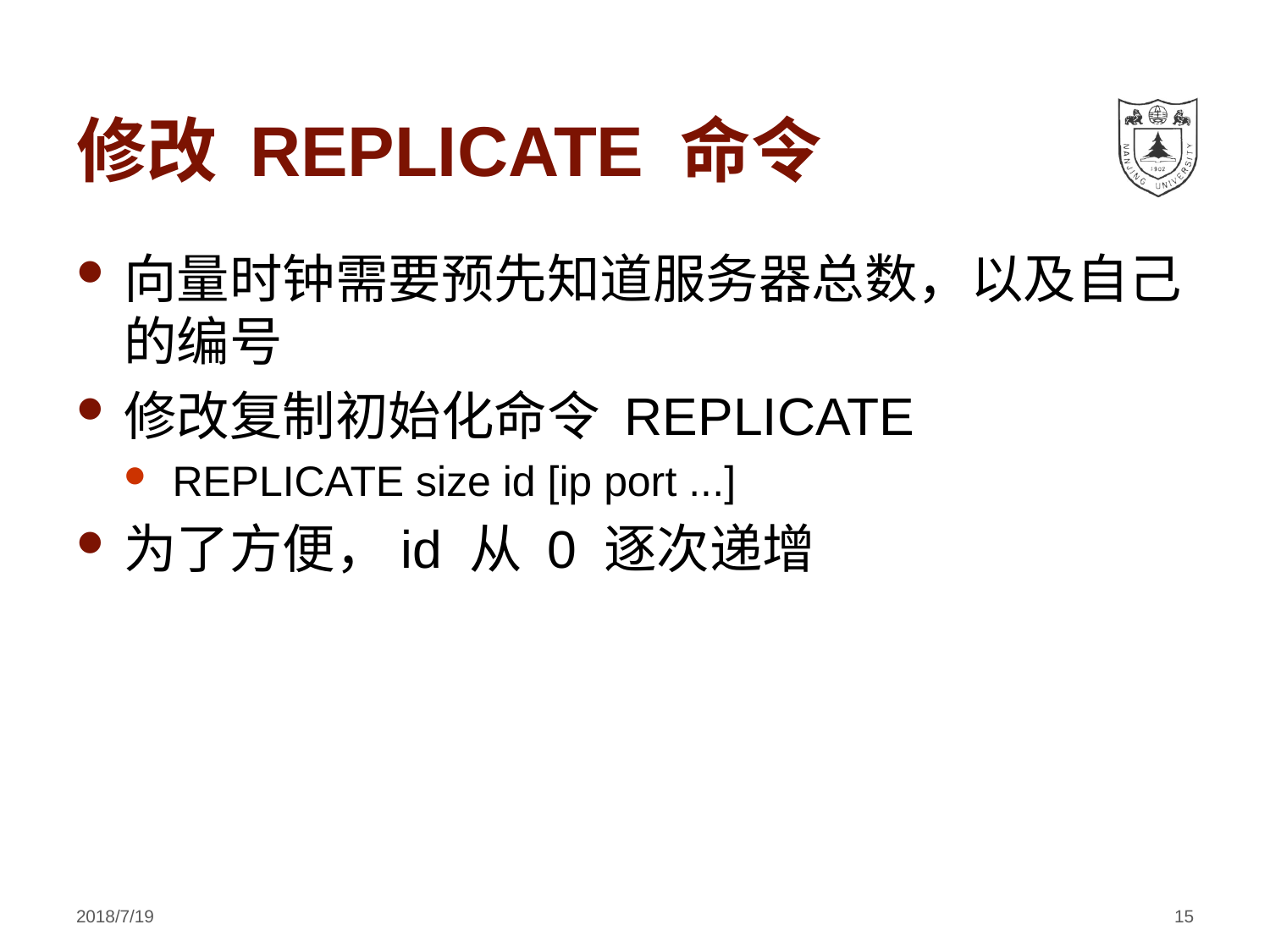

# 修改 REPLICATE 命令
向量时钟需要预先知道服务器总数，以及自己的编号
修改复制初始化命令 REPLICATE
REPLICATE size id [ip port ...]
为了方便，id 从 0 逐次递增
2018/7/19

15